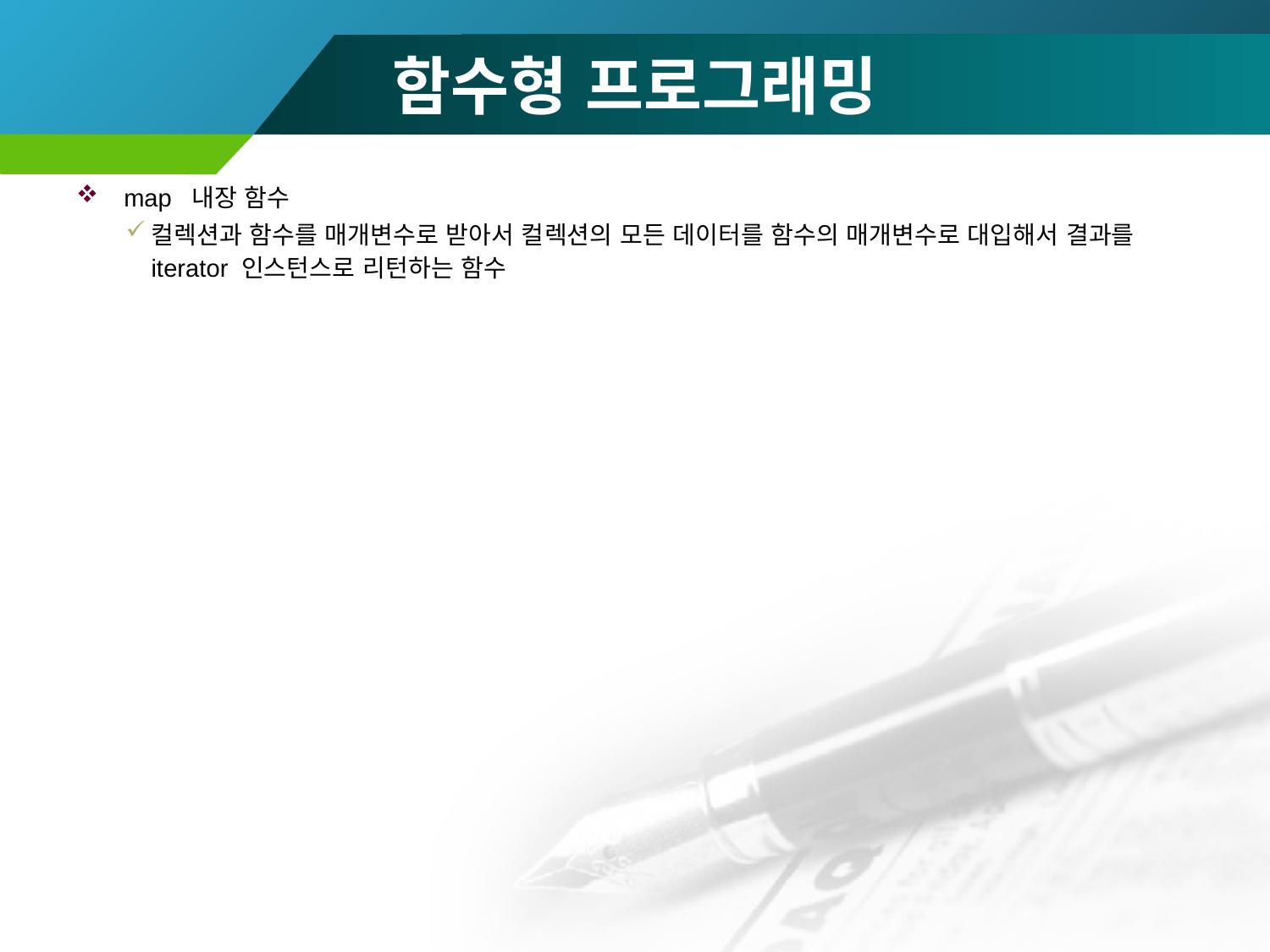

# 함수형 프로그래밍
map  내장 함수
컬렉션과 함수를 매개변수로 받아서 컬렉션의 모든 데이터를 함수의 매개변수로 대입해서 결과를 iterator 인스턴스로 리턴하는 함수